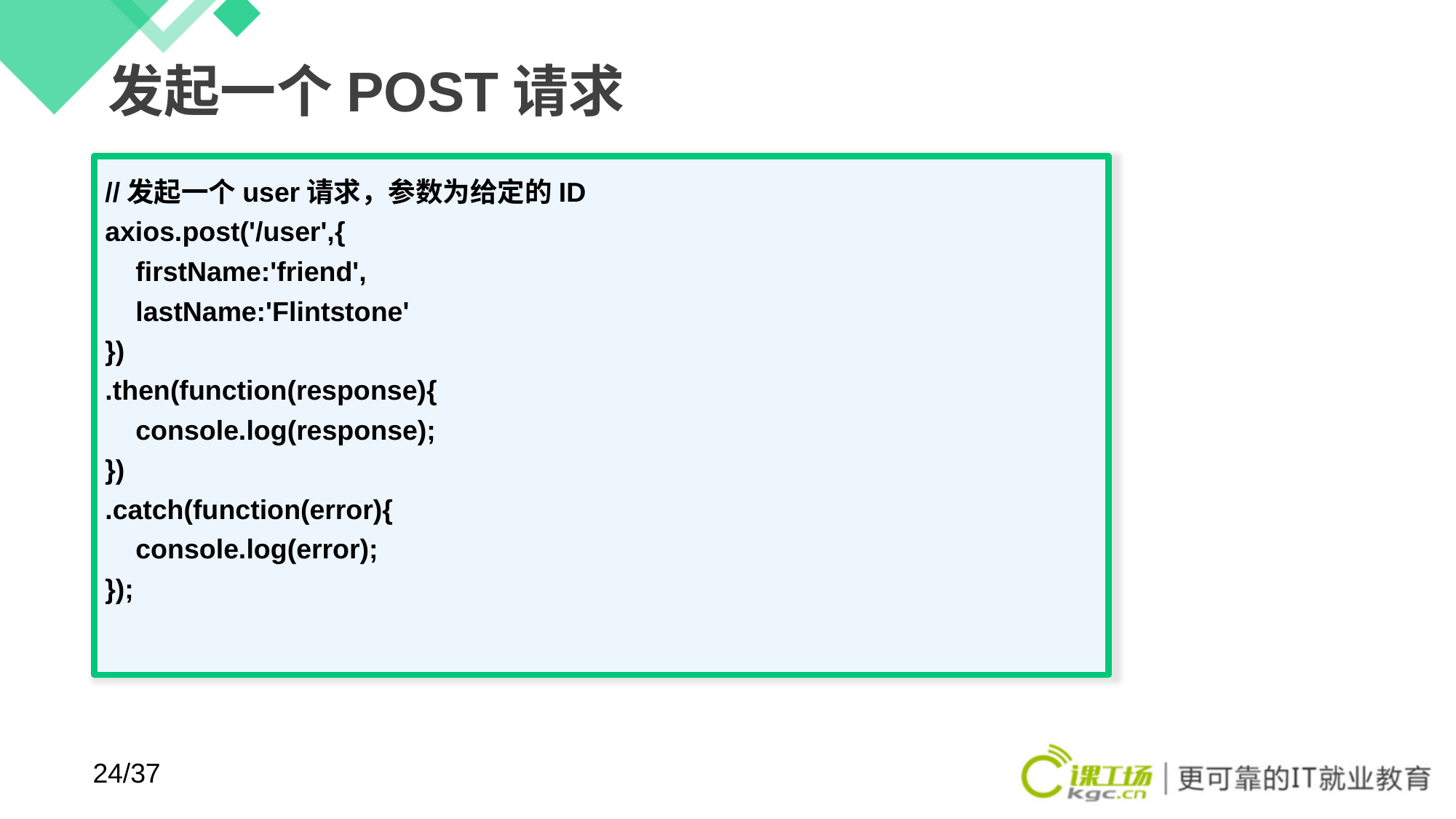

# 发起一个POST请求

//发起一个user请求，参数为给定的ID
axios.post('/user',{
    firstName:'friend',
    lastName:'Flintstone'
})
.then(function(response){
    console.log(response);
})
.catch(function(error){
    console.log(error);
});